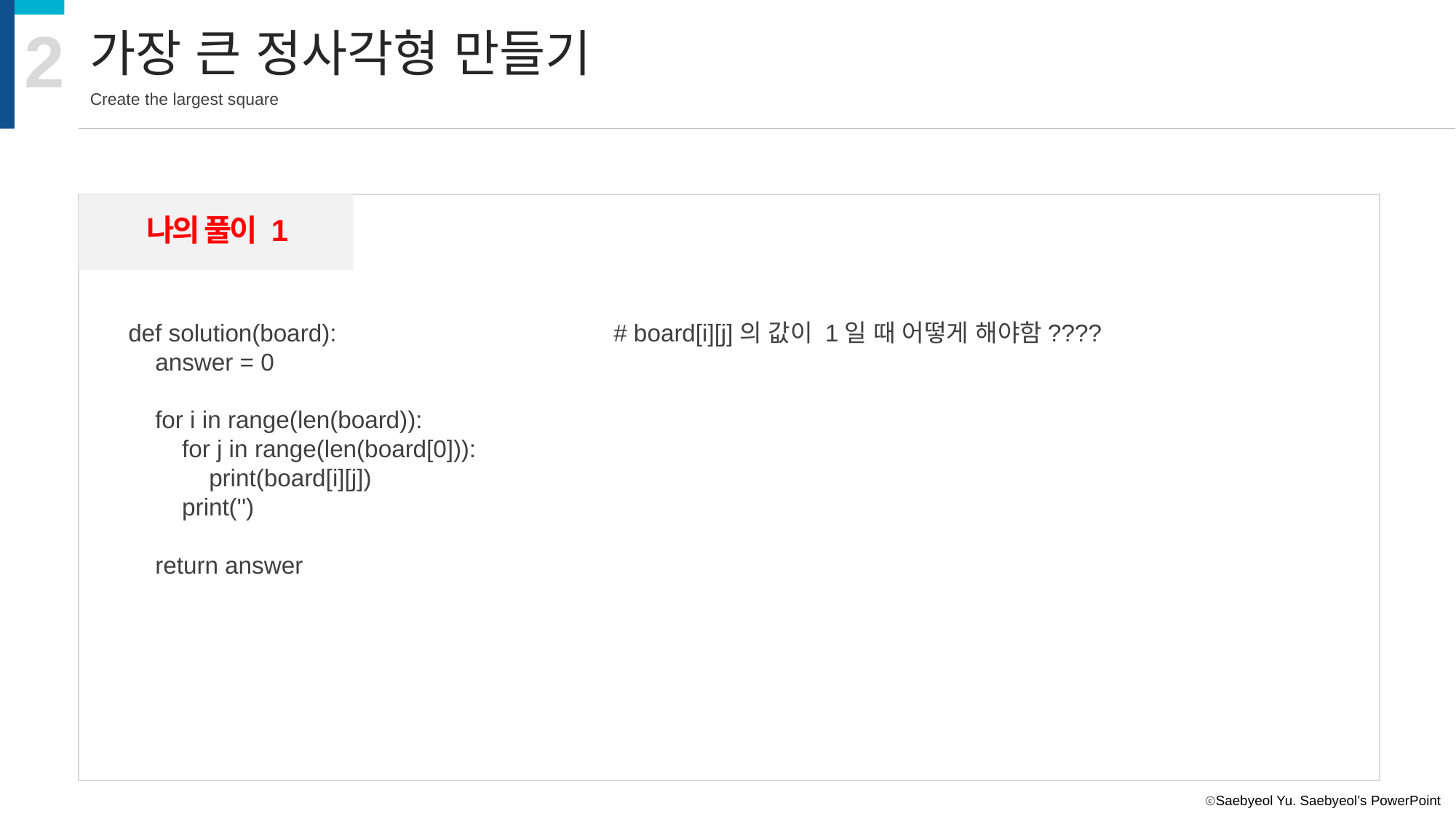

2
가장 큰 정사각형 만들기
Create the largest square

나의 풀이 1
def solution(board):
    answer = 0

    for i in range(len(board)):
        for j in range(len(board[0])):
            print(board[i][j])
        print('')

    return answer
# board[i][j]의 값이 1일 때 어떻게 해야함????